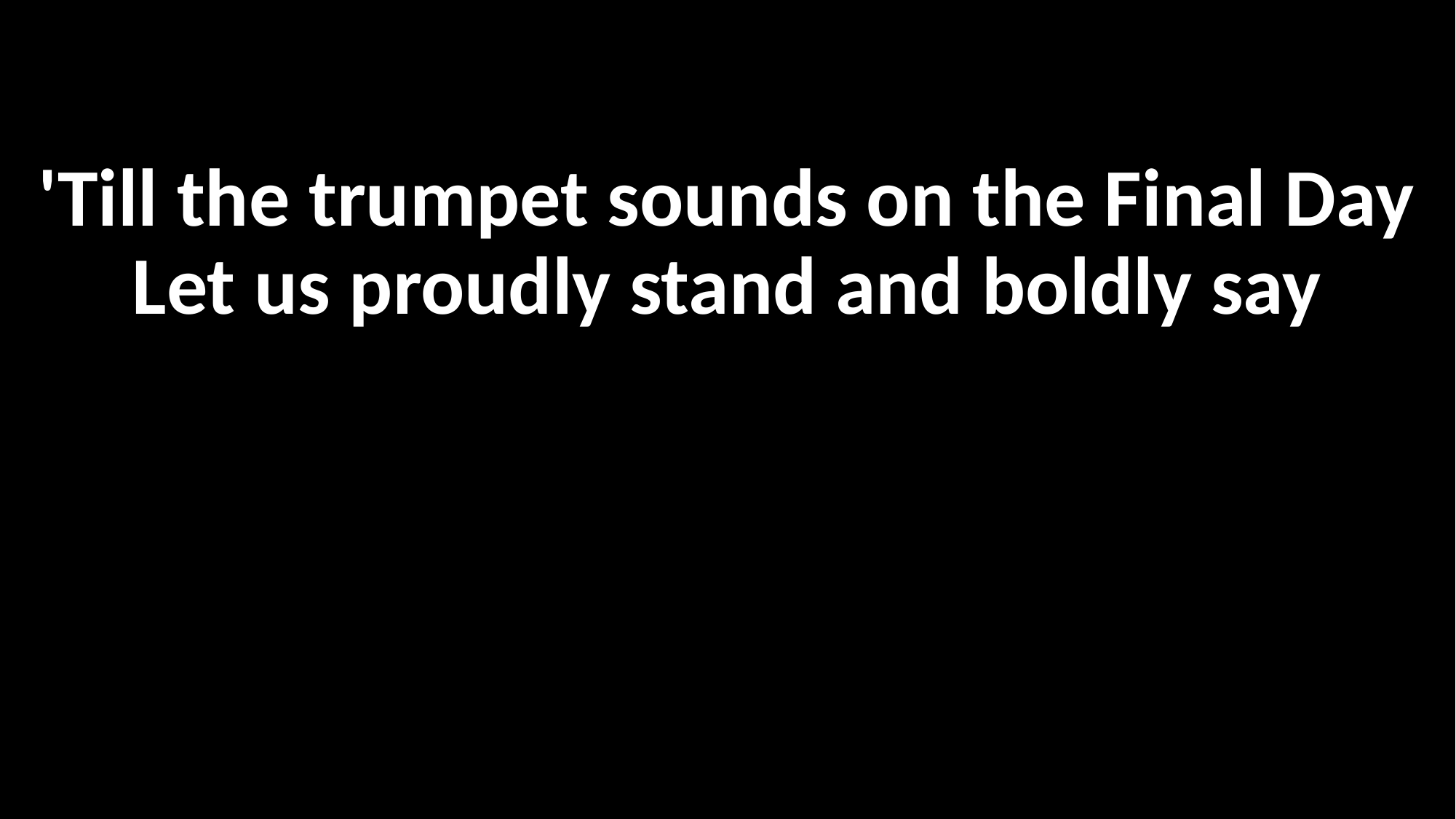

'Till the trumpet sounds on the Final Day
Let us proudly stand and boldly say
# 마지막 날 주 뵐 때 까지 담대히 주의 길 따라가리라